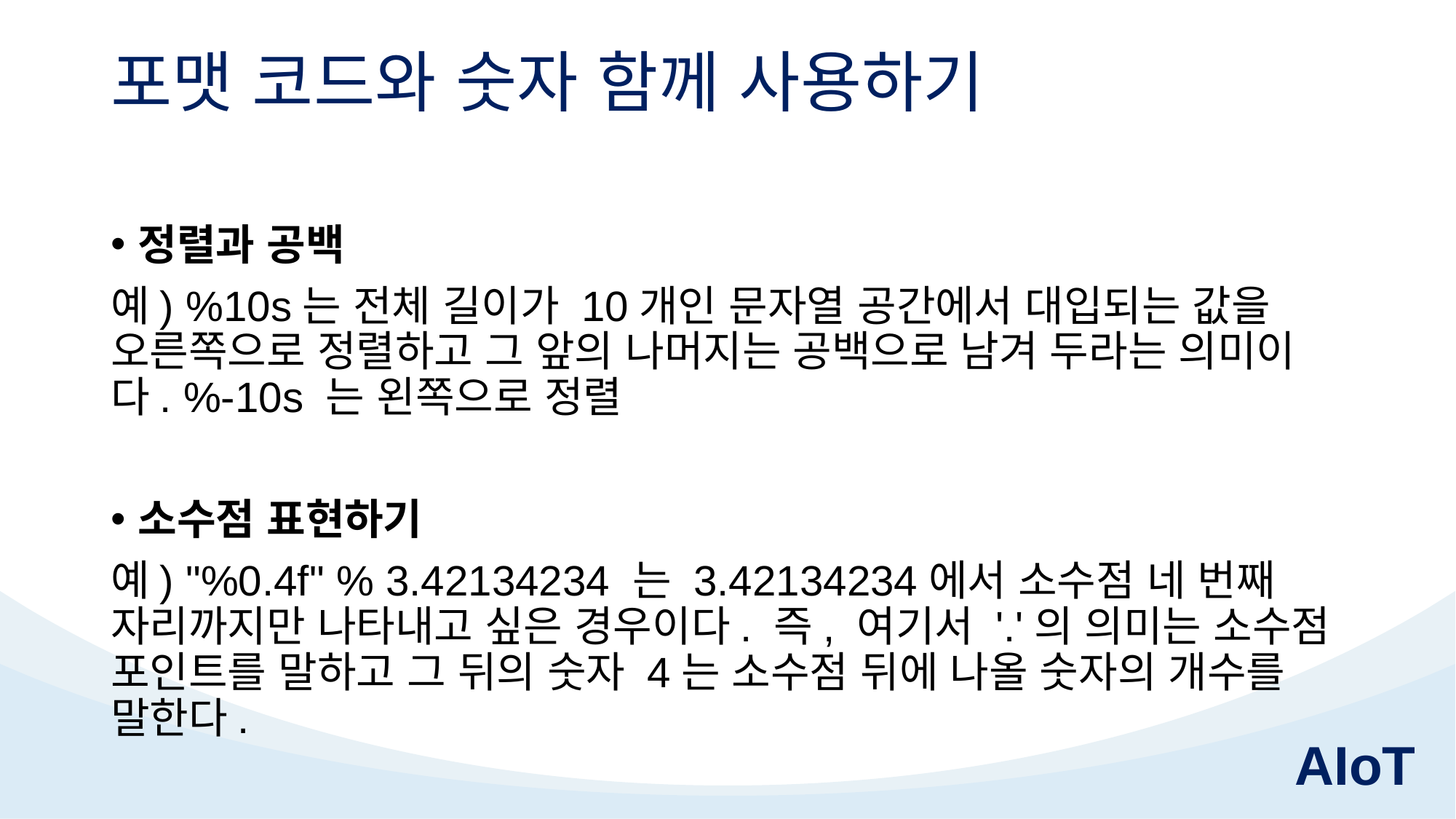

# 포맷 코드와 숫자 함께 사용하기
정렬과 공백
예) %10s는 전체 길이가 10개인 문자열 공간에서 대입되는 값을 오른쪽으로 정렬하고 그 앞의 나머지는 공백으로 남겨 두라는 의미이다. %-10s 는 왼쪽으로 정렬

소수점 표현하기
예) "%0.4f" % 3.42134234 는 3.42134234에서 소수점 네 번째 자리까지만 나타내고 싶은 경우이다. 즉, 여기서 '.'의 의미는 소수점 포인트를 말하고 그 뒤의 숫자 4는 소수점 뒤에 나올 숫자의 개수를 말한다.